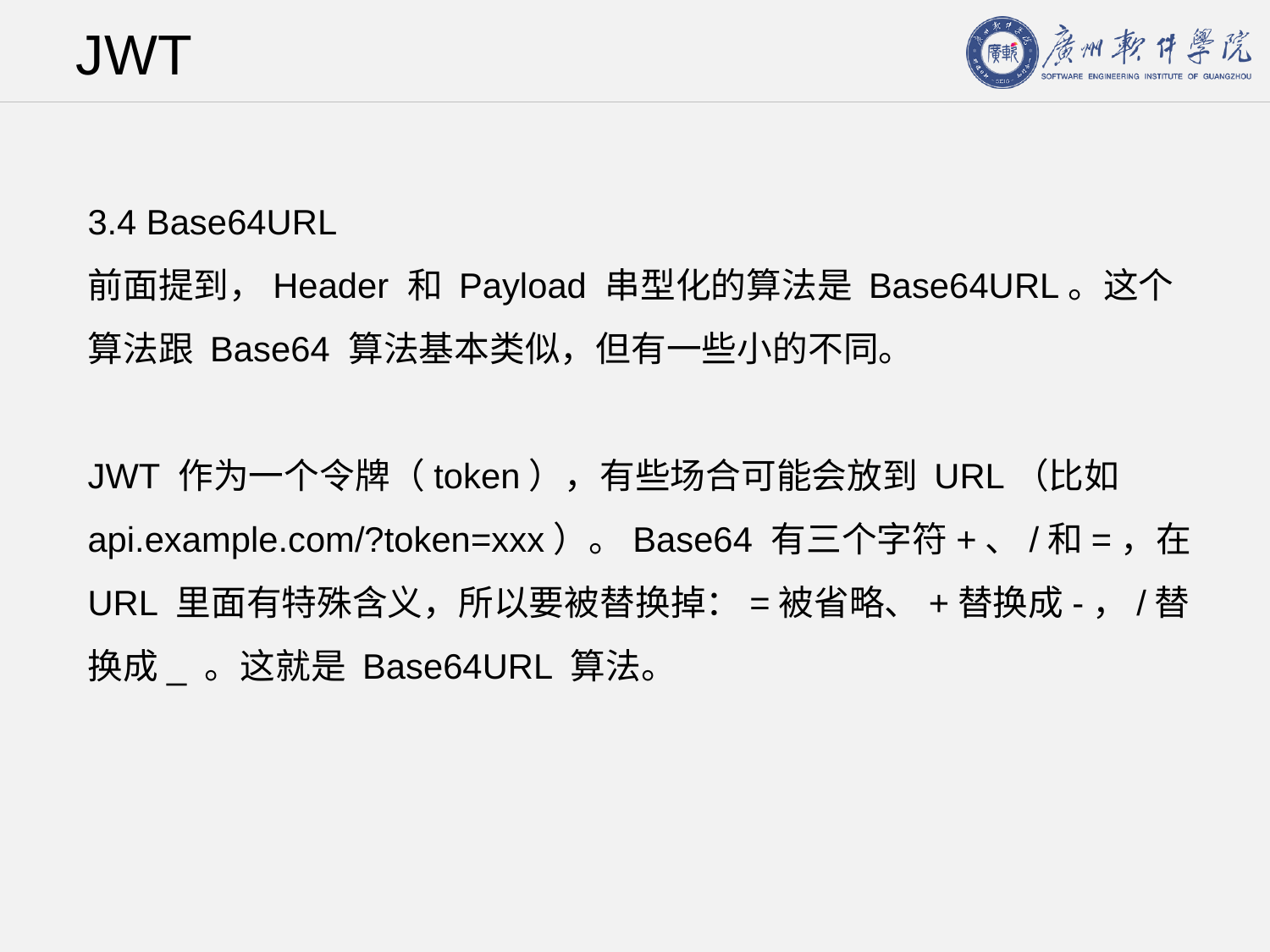

# JWT
3.4 Base64URL
前面提到，Header 和 Payload 串型化的算法是 Base64URL。这个算法跟 Base64 算法基本类似，但有一些小的不同。

JWT 作为一个令牌（token），有些场合可能会放到 URL（比如 api.example.com/?token=xxx）。Base64 有三个字符+、/和=，在 URL 里面有特殊含义，所以要被替换掉：=被省略、+替换成-，/替换成_ 。这就是 Base64URL 算法。